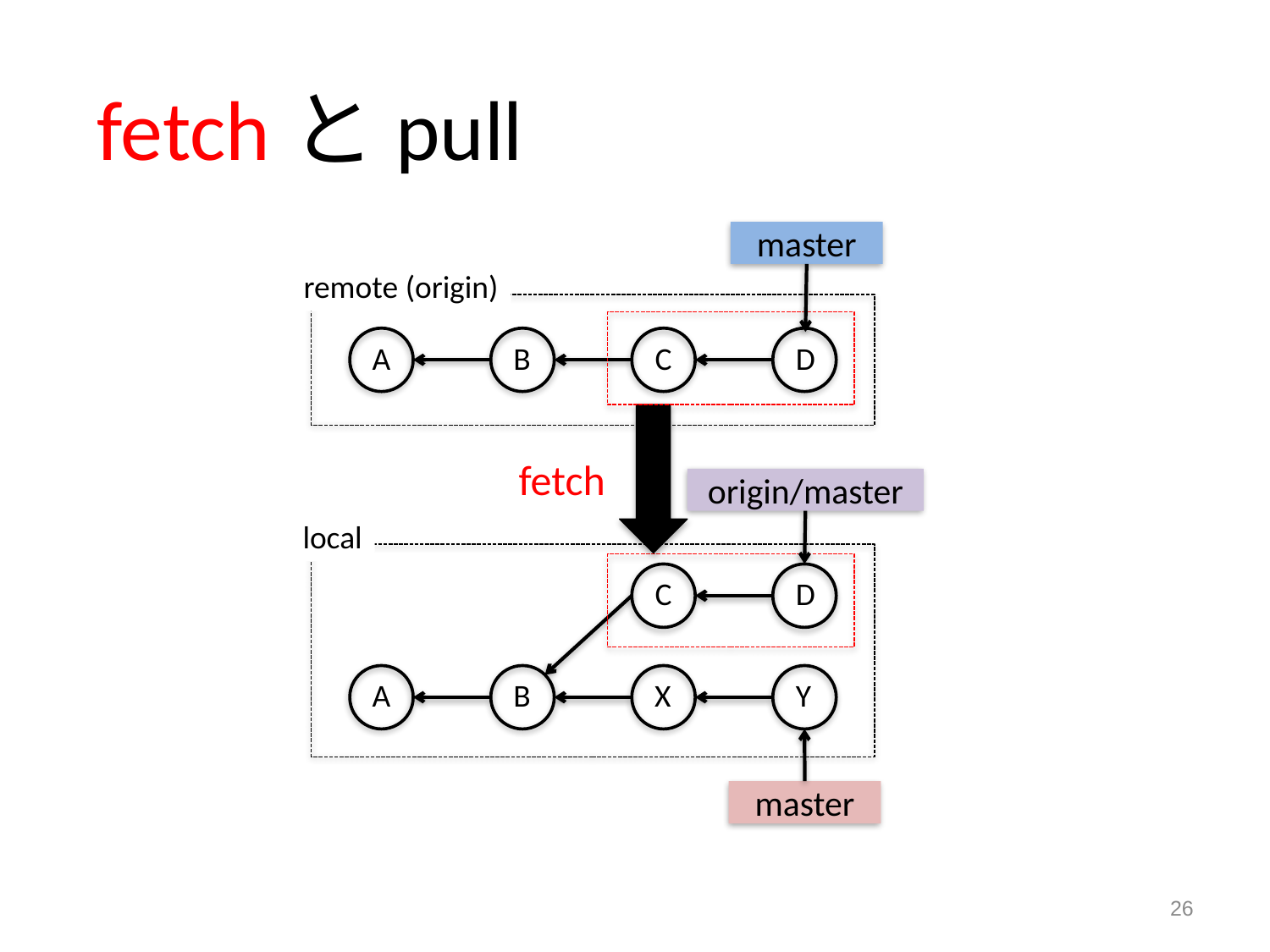

fetchとpull
master
remote (origin)

A

B

C

D

fetch
origin/master
local

C
D

A

B

X

Y
master
26